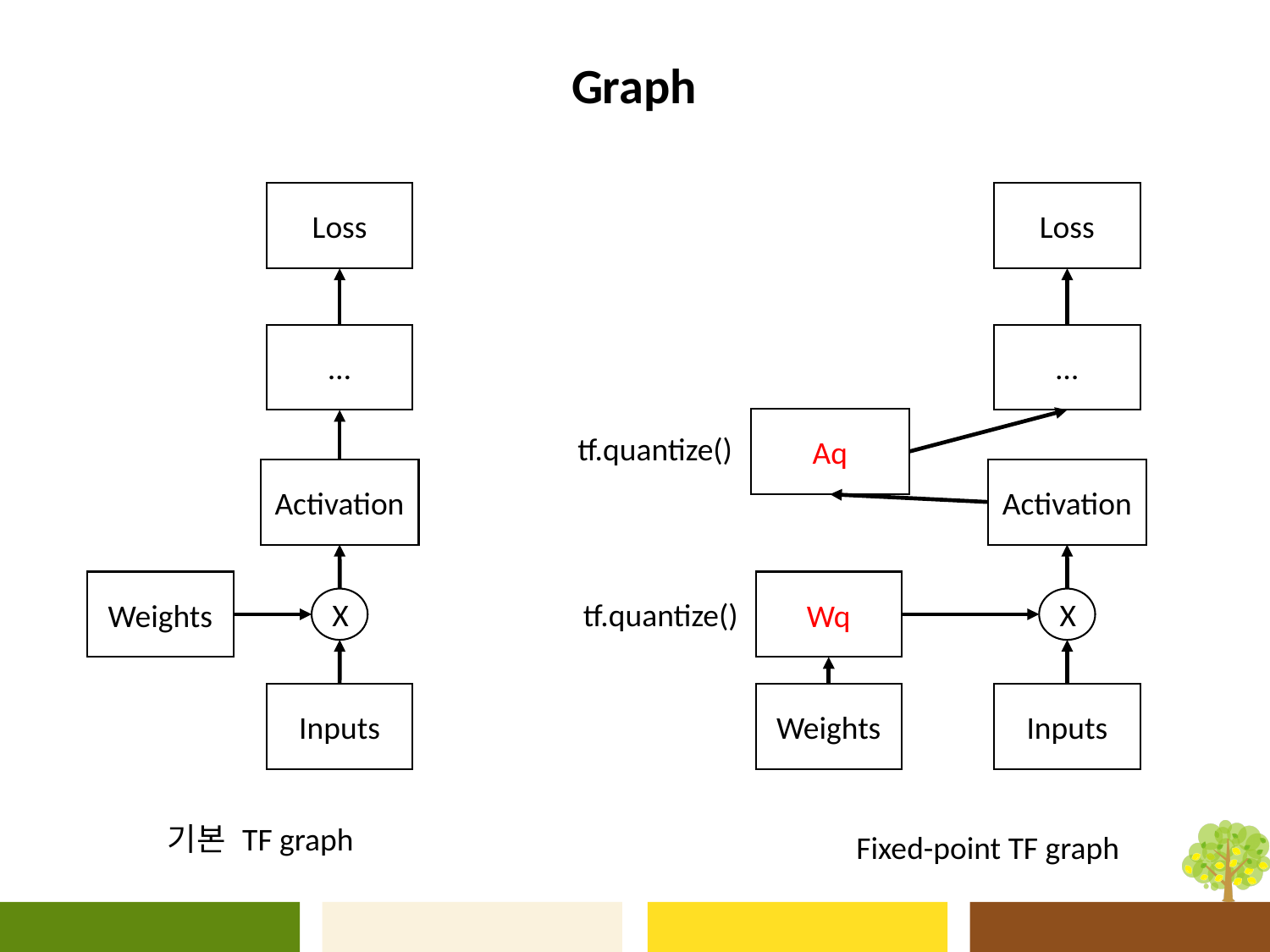

# Graph
Loss
Loss
…
…
Aq
tf.quantize()
Activation
Activation
Weights
Wq
X
tf.quantize()
X
Inputs
Weights
Inputs
기본 TF graph
Fixed-point TF graph